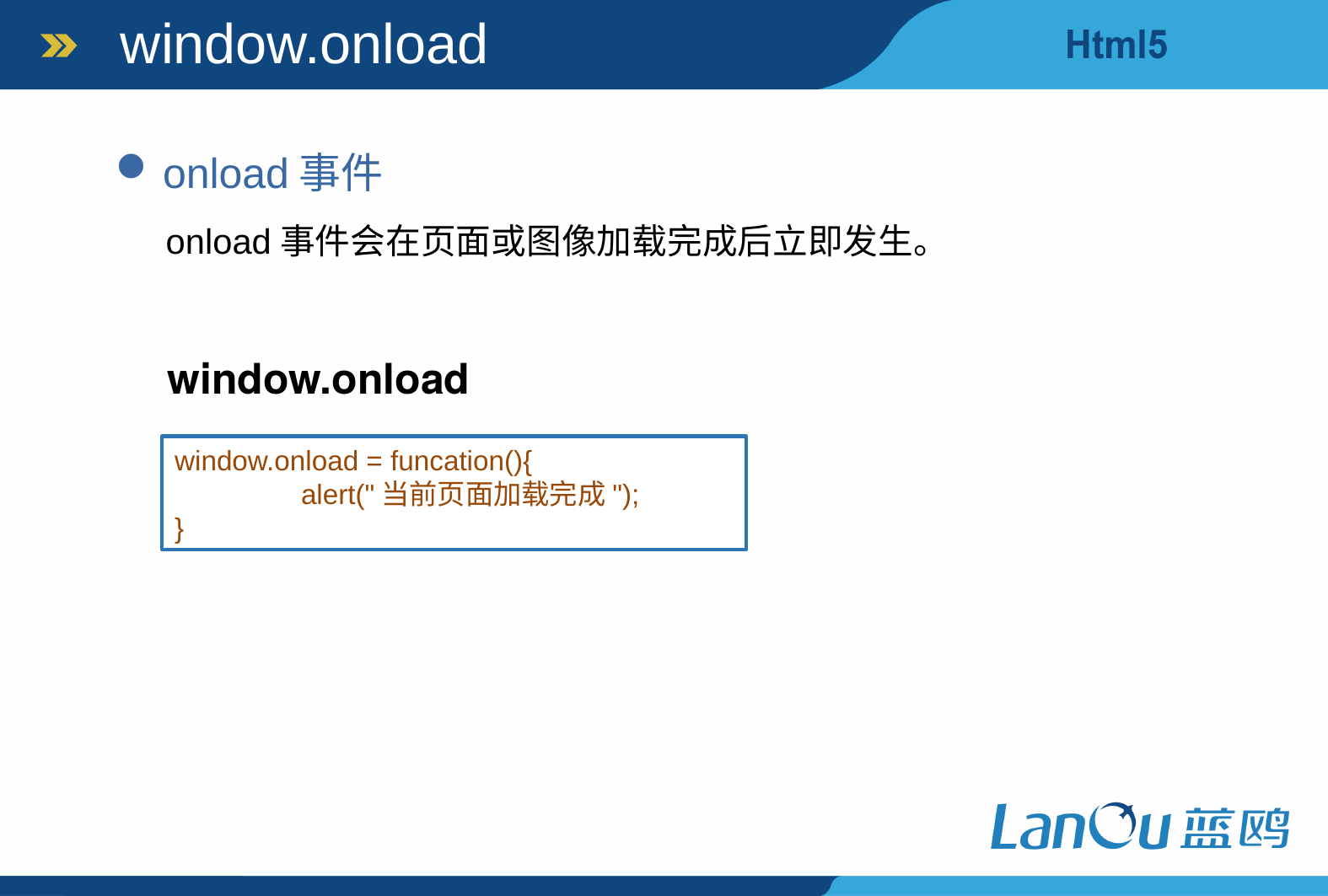

window.onload
onload事件
onload事件会在页面或图像加载完成后立即发生。
window.onload
window.onload = funcation(){
	alert("当前页面加载完成");
}